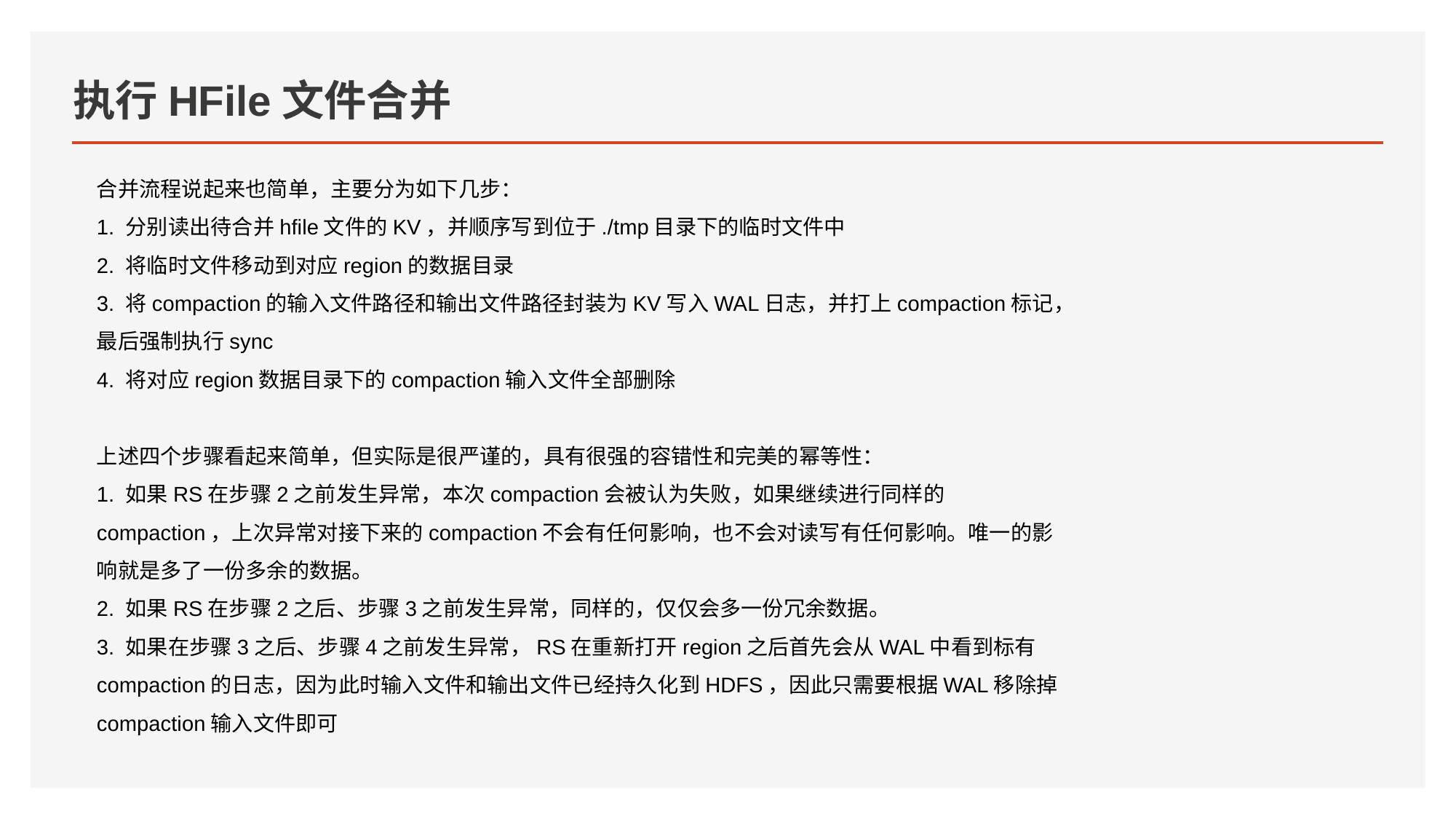

# 执行HFile文件合并
合并流程说起来也简单，主要分为如下几步：
1. 分别读出待合并hfile文件的KV，并顺序写到位于./tmp目录下的临时文件中
2. 将临时文件移动到对应region的数据目录
3. 将compaction的输入文件路径和输出文件路径封装为KV写入WAL日志，并打上compaction标记，最后强制执行sync
4. 将对应region数据目录下的compaction输入文件全部删除

上述四个步骤看起来简单，但实际是很严谨的，具有很强的容错性和完美的幂等性：
1. 如果RS在步骤2之前发生异常，本次compaction会被认为失败，如果继续进行同样的compaction，上次异常对接下来的compaction不会有任何影响，也不会对读写有任何影响。唯一的影响就是多了一份多余的数据。
2. 如果RS在步骤2之后、步骤3之前发生异常，同样的，仅仅会多一份冗余数据。
3. 如果在步骤3之后、步骤4之前发生异常，RS在重新打开region之后首先会从WAL中看到标有compaction的日志，因为此时输入文件和输出文件已经持久化到HDFS，因此只需要根据WAL移除掉compaction输入文件即可